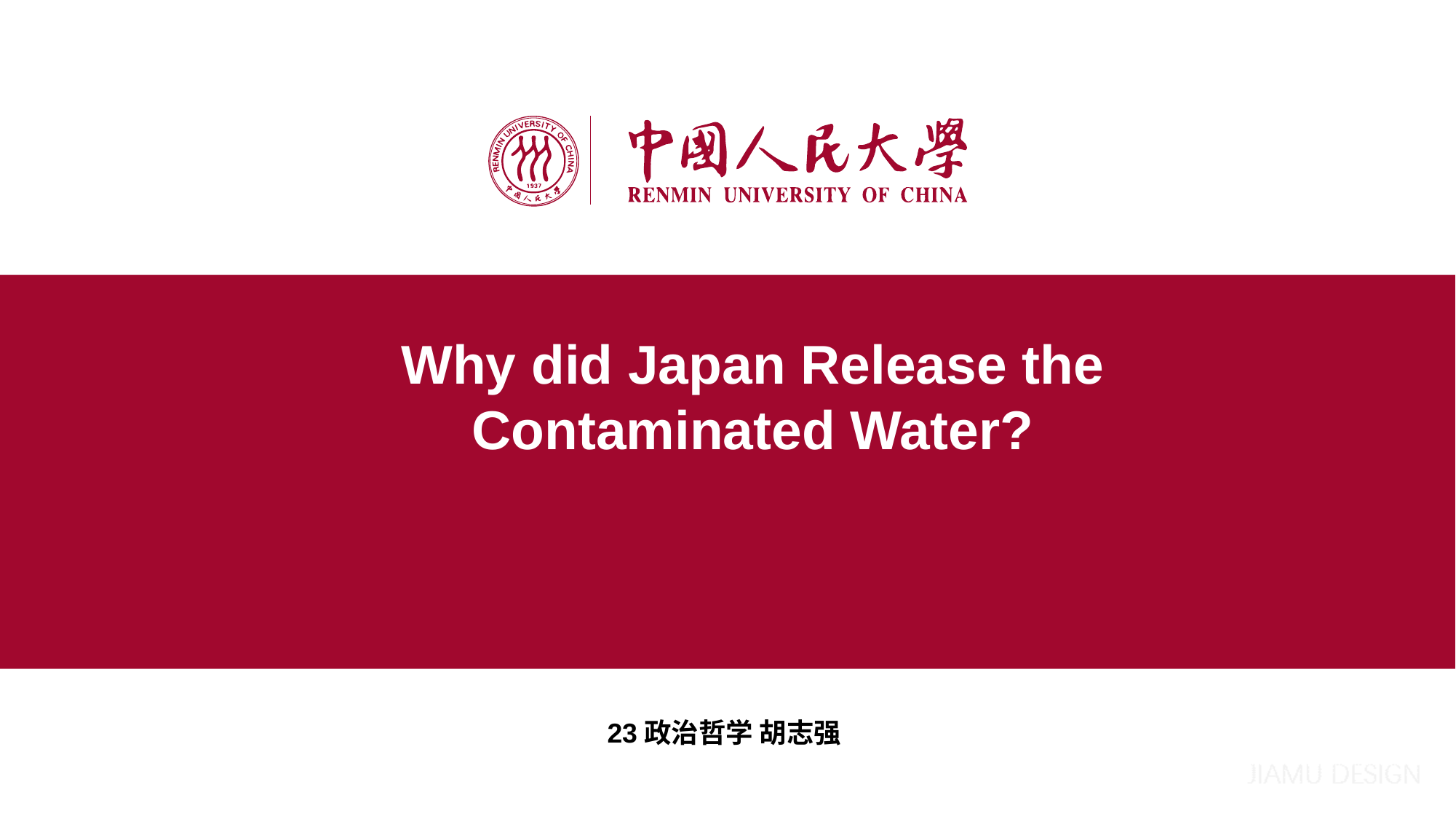

Why did Japan Release the Contaminated Water?
23政治哲学 胡志强